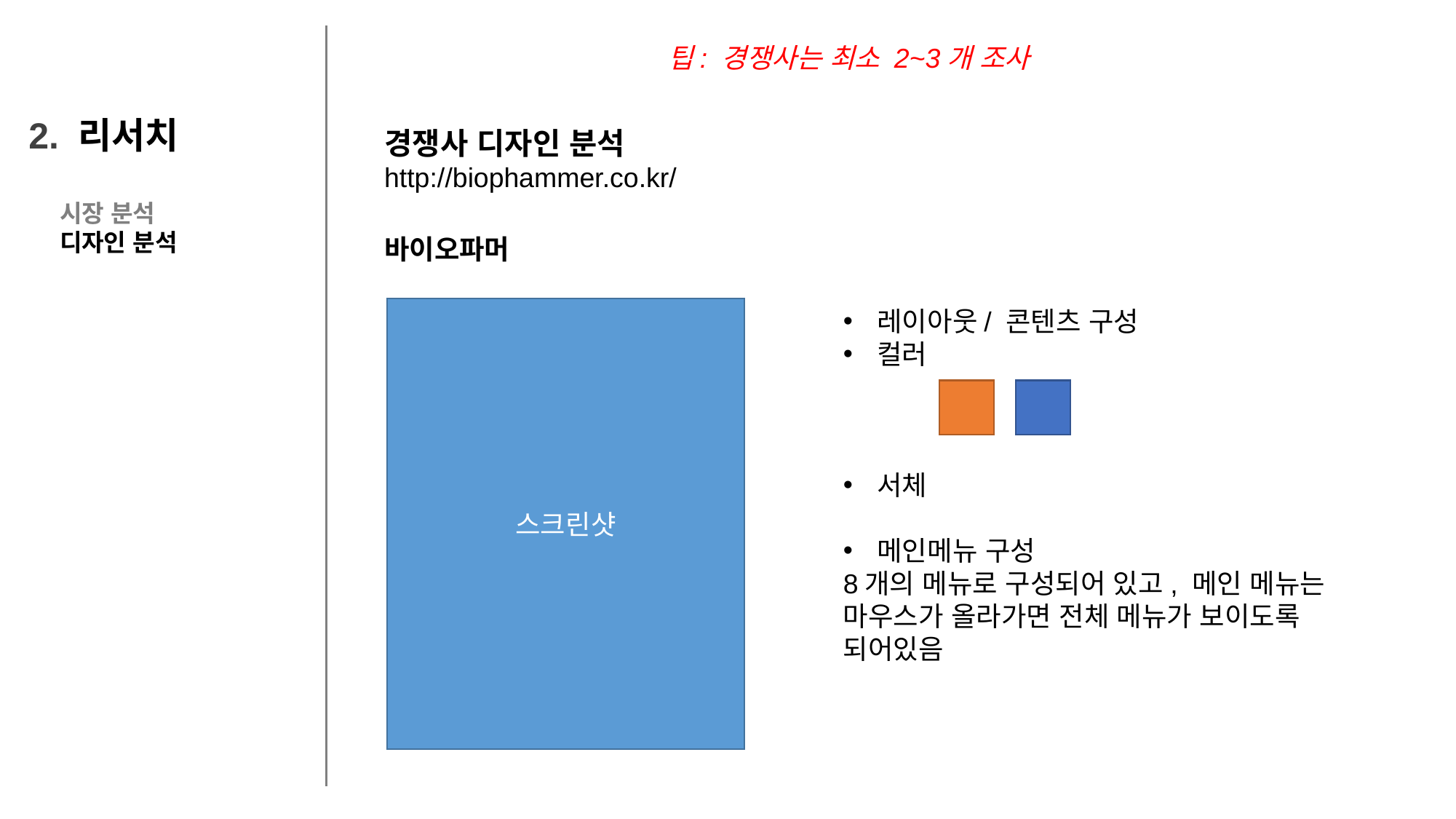

팁: 경쟁사는 최소 2~3개 조사
# 2. 리서치
경쟁사 디자인 분석
http://biophammer.co.kr/
시장 분석
디자인 분석
바이오파머
스크린샷
레이아웃/ 콘텐츠 구성
컬러

서체

메인메뉴 구성
8개의 메뉴로 구성되어 있고, 메인 메뉴는 마우스가 올라가면 전체 메뉴가 보이도록 되어있음